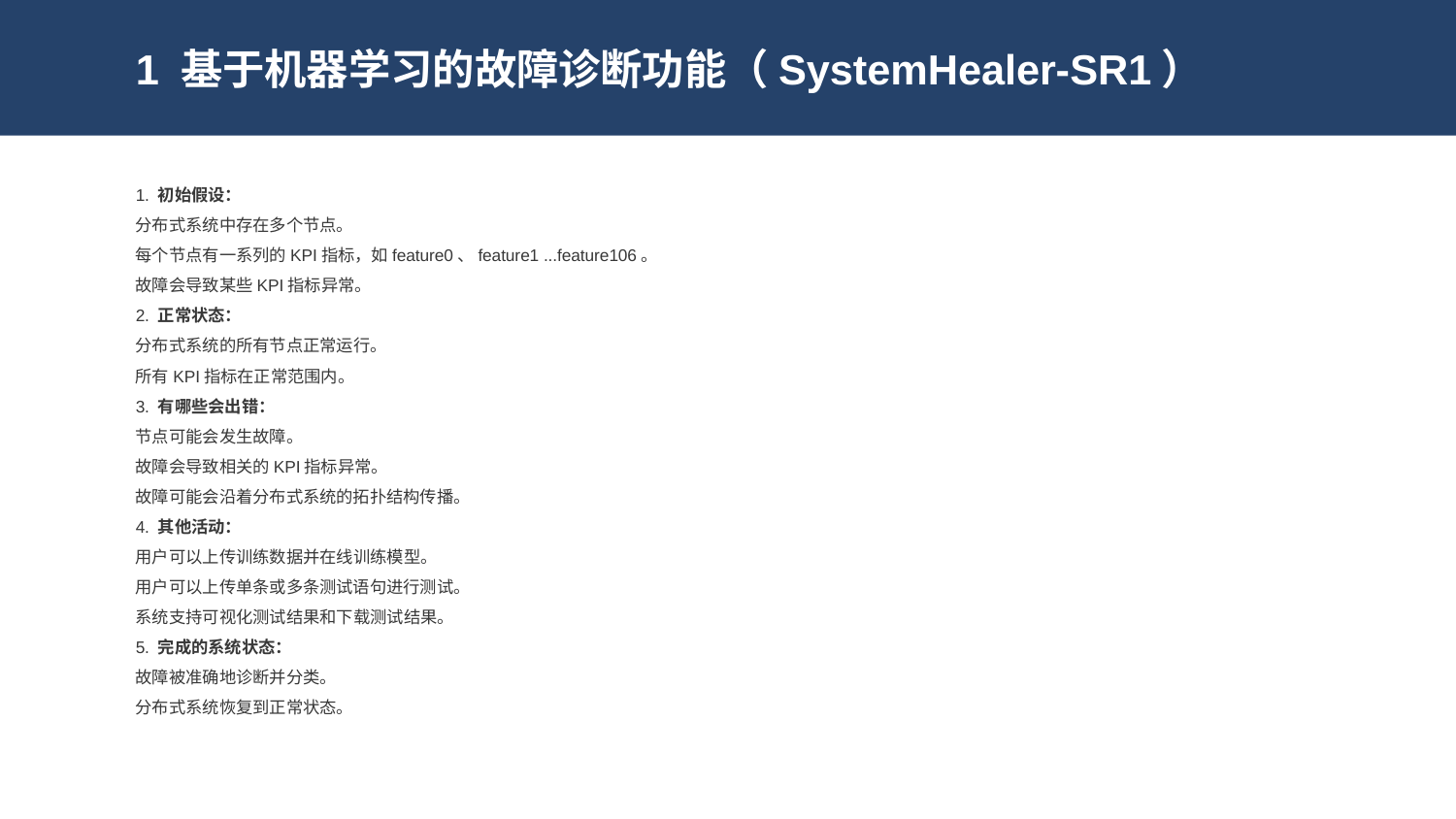

1 基于机器学习的故障诊断功能（SystemHealer-SR1）
1. 初始假设：
分布式系统中存在多个节点。
每个节点有一系列的KPI指标，如feature0、feature1 ...feature106。
故障会导致某些KPI指标异常。
2. 正常状态：
分布式系统的所有节点正常运行。
所有KPI指标在正常范围内。
3. 有哪些会出错：
节点可能会发生故障。
故障会导致相关的KPI指标异常。
故障可能会沿着分布式系统的拓扑结构传播。
4. 其他活动：
用户可以上传训练数据并在线训练模型。
用户可以上传单条或多条测试语句进行测试。
系统支持可视化测试结果和下载测试结果。
5. 完成的系统状态：
故障被准确地诊断并分类。
分布式系统恢复到正常状态。